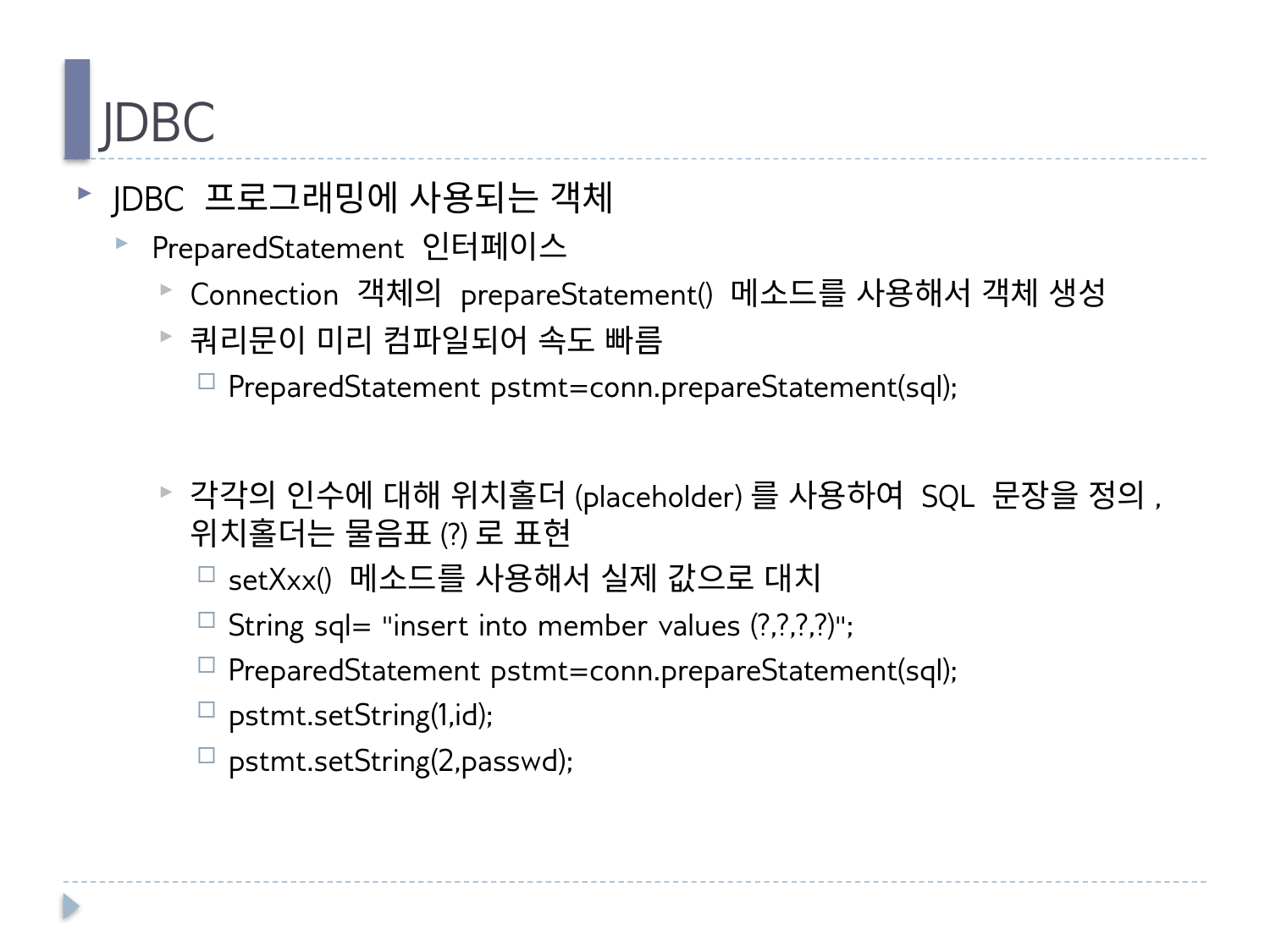

# JDBC
JDBC 프로그래밍에 사용되는 객체
PreparedStatement 인터페이스
Connection 객체의 prepareStatement() 메소드를 사용해서 객체 생성
쿼리문이 미리 컴파일되어 속도 빠름
PreparedStatement pstmt=conn.prepareStatement(sql);

각각의 인수에 대해 위치홀더(placeholder)를 사용하여 SQL 문장을 정의, 위치홀더는 물음표(?)로 표현
setXxx() 메소드를 사용해서 실제 값으로 대치
String sql= "insert into member values (?,?,?,?)";
PreparedStatement pstmt=conn.prepareStatement(sql);
pstmt.setString(1,id);
pstmt.setString(2,passwd);